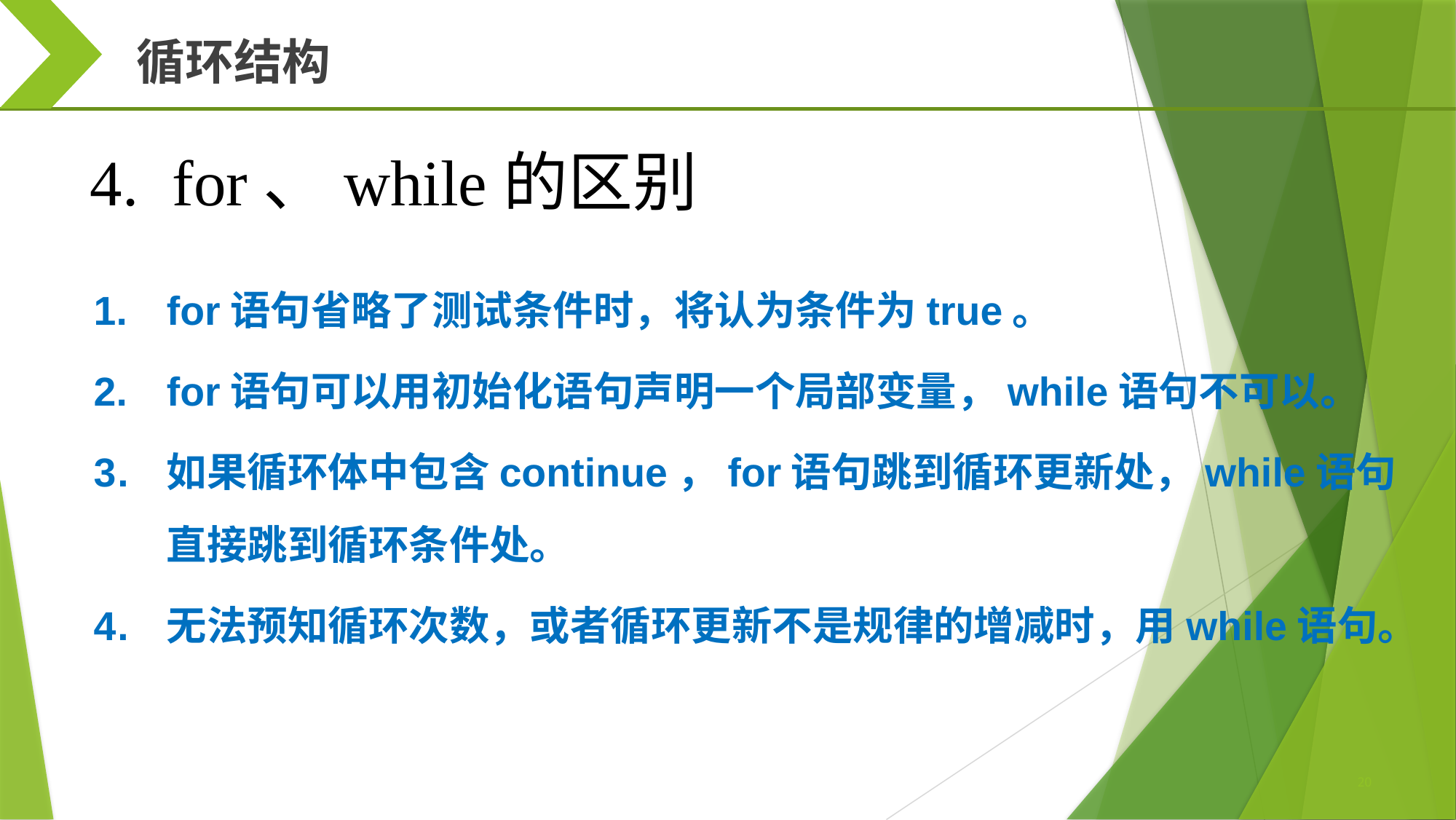

循环结构
for、while的区别
for语句省略了测试条件时，将认为条件为true。
for语句可以用初始化语句声明一个局部变量，while语句不可以。
如果循环体中包含continue，for语句跳到循环更新处，while语句直接跳到循环条件处。
无法预知循环次数，或者循环更新不是规律的增减时，用while语句。
20